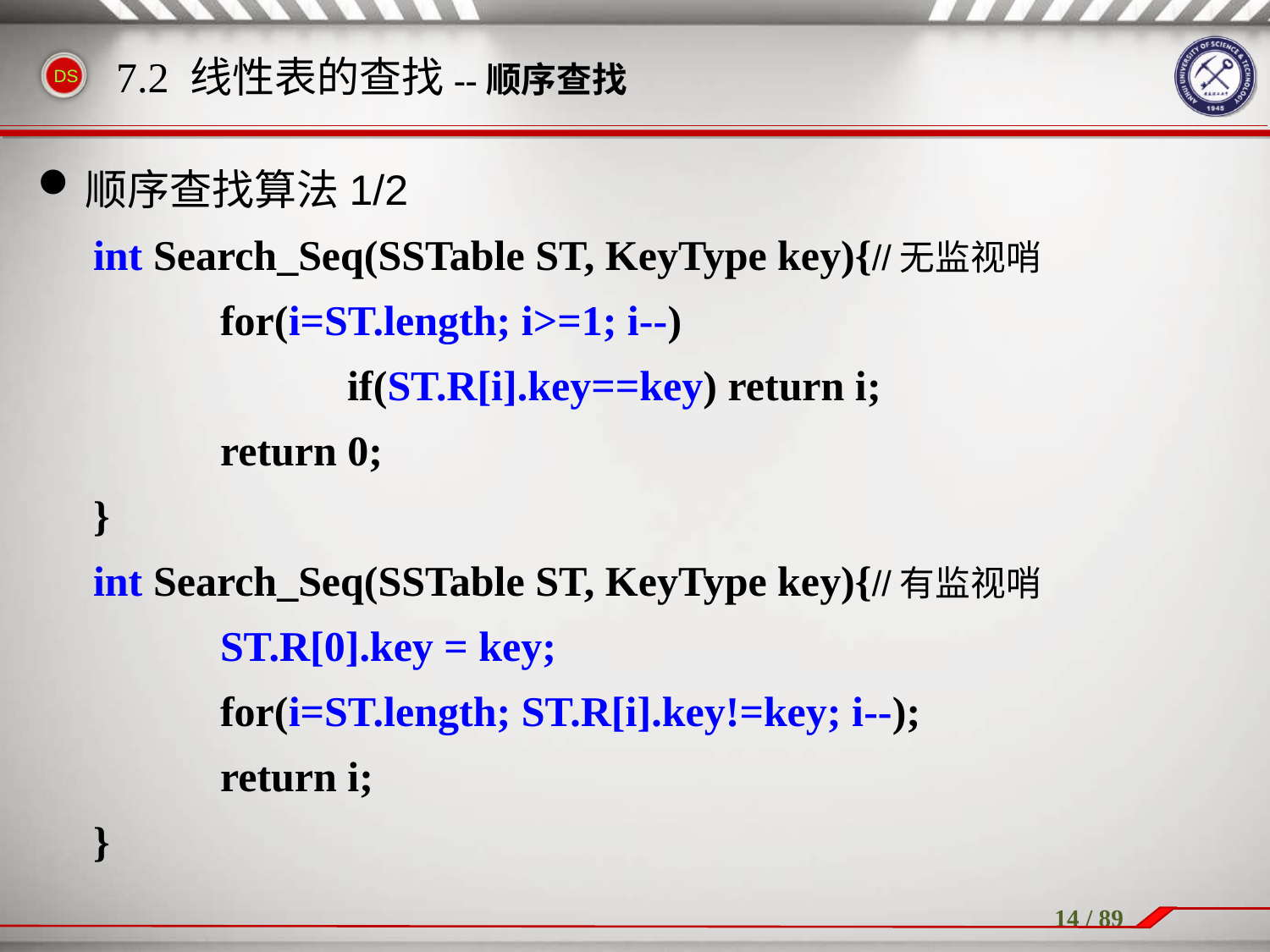

顺序查找算法1/2
int Search_Seq(SSTable ST, KeyType key){//无监视哨
	for(i=ST.length; i>=1; i--)
		if(ST.R[i].key==key) return i;
	return 0;
}
int Search_Seq(SSTable ST, KeyType key){//有监视哨
	ST.R[0].key = key;
	for(i=ST.length; ST.R[i].key!=key; i--);
	return i;
}

7.2 线性表的查找--顺序查找